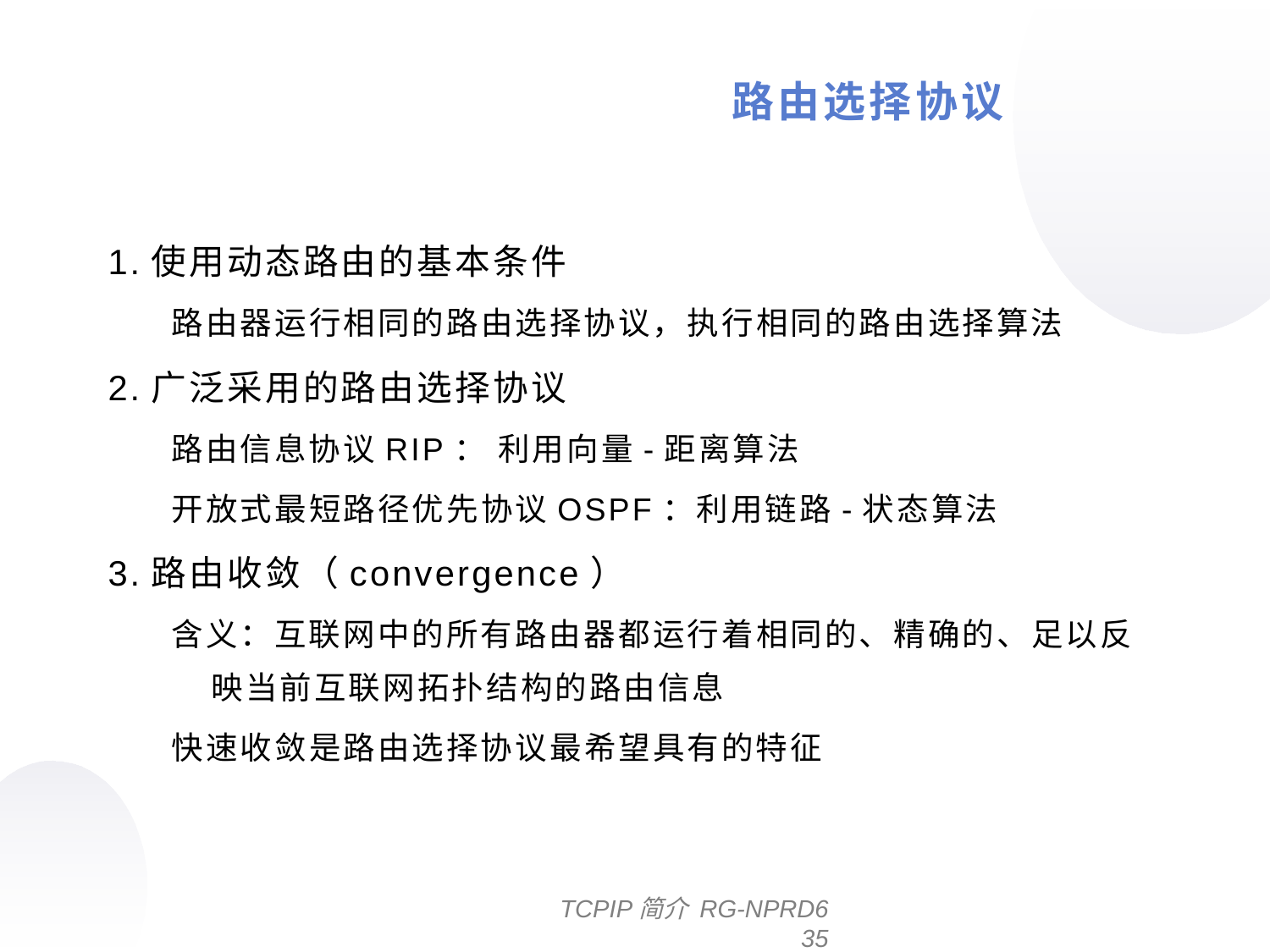

路由选择协议
1.使用动态路由的基本条件
路由器运行相同的路由选择协议，执行相同的路由选择算法
2.广泛采用的路由选择协议
路由信息协议RIP： 利用向量-距离算法
开放式最短路径优先协议OSPF：利用链路-状态算法
3.路由收敛（convergence）
含义：互联网中的所有路由器都运行着相同的、精确的、足以反映当前互联网拓扑结构的路由信息
快速收敛是路由选择协议最希望具有的特征

TCPIP简介 RG-NPRD6
35